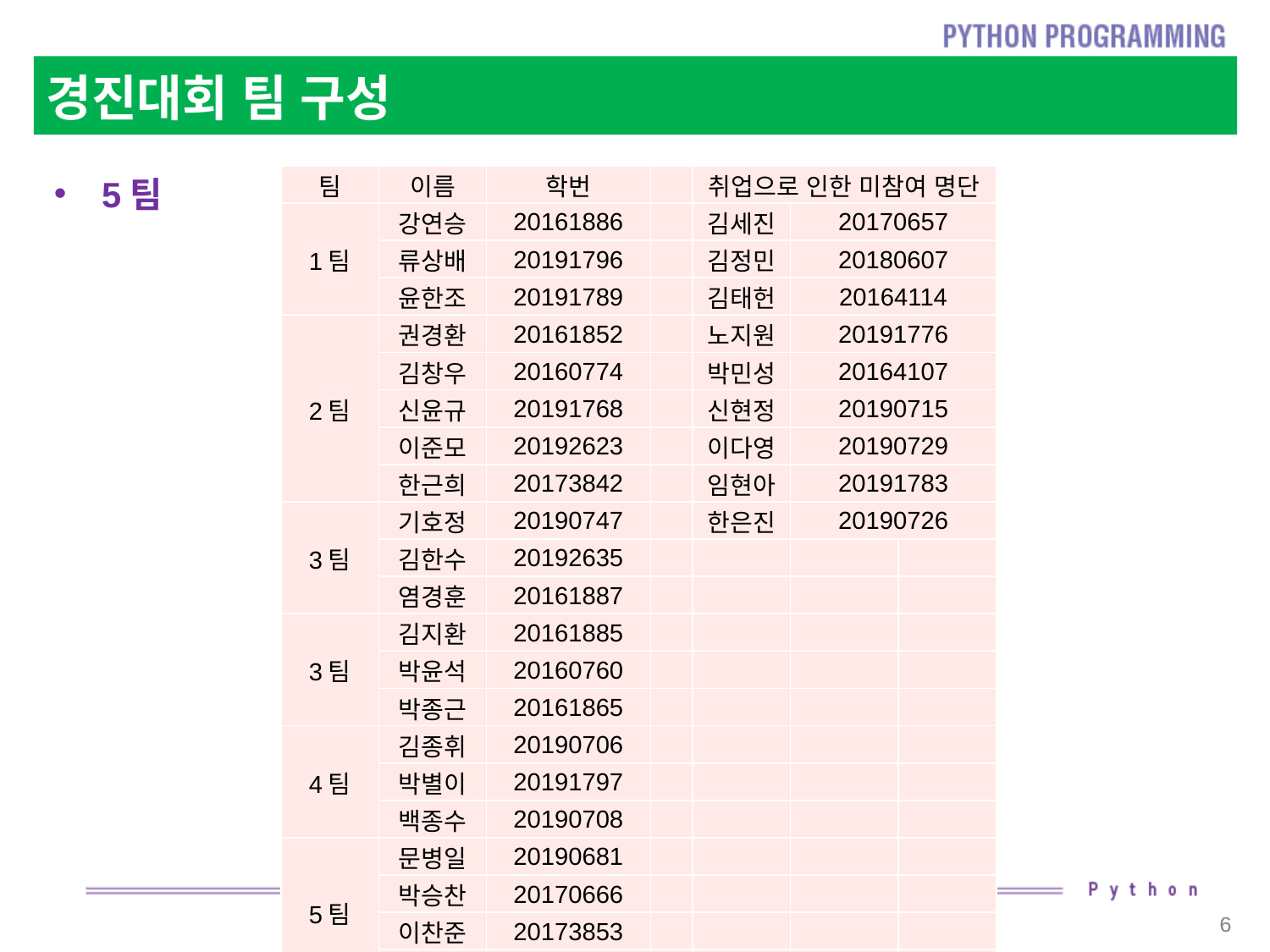

# 경진대회 팀 구성
5팀
| 팀 | 이름 | 학번 |  | 취업으로 인한 미참여 명단 |  |  |
| --- | --- | --- | --- | --- | --- | --- |
| 1팀 | 강연승 | 20161886 |  | 김세진 | 20170657 |  |
|  | 류상배 | 20191796 |  | 김정민 | 20180607 |  |
|  | 윤한조 | 20191789 |  | 김태헌 | 20164114 |  |
| 2팀 | 권경환 | 20161852 |  | 노지원 | 20191776 |  |
|  | 김창우 | 20160774 |  | 박민성 | 20164107 |  |
|  | 신윤규 | 20191768 |  | 신현정 | 20190715 |  |
|  | 이준모 | 20192623 |  | 이다영 | 20190729 |  |
|  | 한근희 | 20173842 |  | 임현아 | 20191783 |  |
| 3팀 | 기호정 | 20190747 |  | 한은진 | 20190726 |  |
|  | 김한수 | 20192635 |  |  |  |  |
|  | 염경훈 | 20161887 |  |  |  |  |
| 3팀 | 김지환 | 20161885 |  |  |  |  |
|  | 박윤석 | 20160760 |  |  |  |  |
|  | 박종근 | 20161865 |  |  |  |  |
| 4팀 | 김종휘 | 20190706 |  |  |  |  |
|  | 박별이 | 20191797 |  |  |  |  |
|  | 백종수 | 20190708 |  |  |  |  |
| 5팀 | 문병일 | 20190681 |  |  |  |  |
|  | 박승찬 | 20170666 |  |  |  |  |
|  | 이찬준 | 20173853 |  |  |  |  |
|  | 조나영 | 20190717 |  |  |  |  |
6